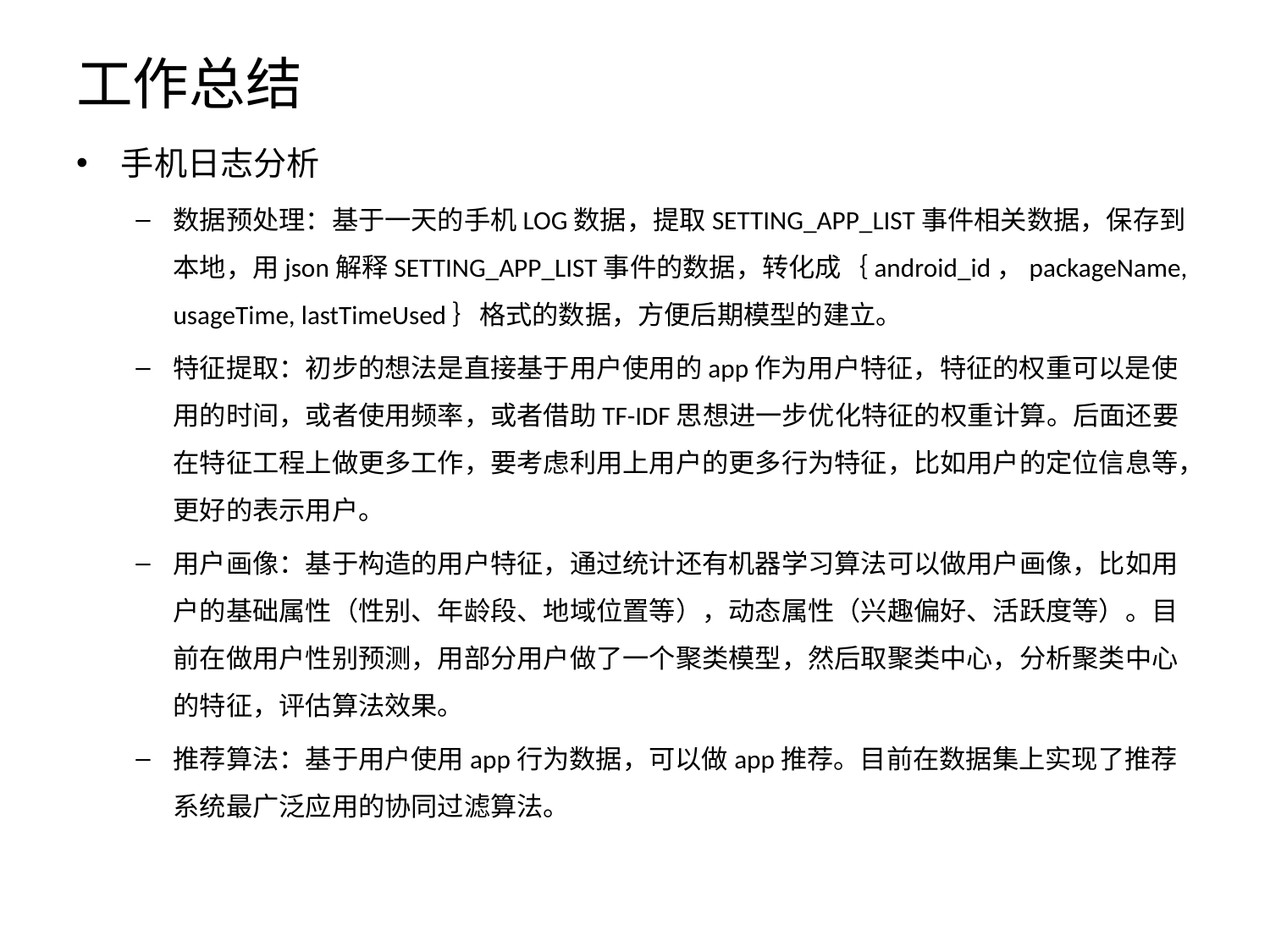

# 工作总结
手机日志分析
数据预处理：基于一天的手机LOG数据，提取SETTING_APP_LIST事件相关数据，保存到本地，用json解释SETTING_APP_LIST事件的数据，转化成｛android_id，packageName, usageTime, lastTimeUsed｝格式的数据，方便后期模型的建立。
特征提取：初步的想法是直接基于用户使用的app作为用户特征，特征的权重可以是使用的时间，或者使用频率，或者借助TF-IDF思想进一步优化特征的权重计算。后面还要在特征工程上做更多工作，要考虑利用上用户的更多行为特征，比如用户的定位信息等，更好的表示用户。
用户画像：基于构造的用户特征，通过统计还有机器学习算法可以做用户画像，比如用户的基础属性（性别、年龄段、地域位置等），动态属性（兴趣偏好、活跃度等）。目前在做用户性别预测，用部分用户做了一个聚类模型，然后取聚类中心，分析聚类中心的特征，评估算法效果。
推荐算法：基于用户使用app行为数据，可以做app推荐。目前在数据集上实现了推荐系统最广泛应用的协同过滤算法。